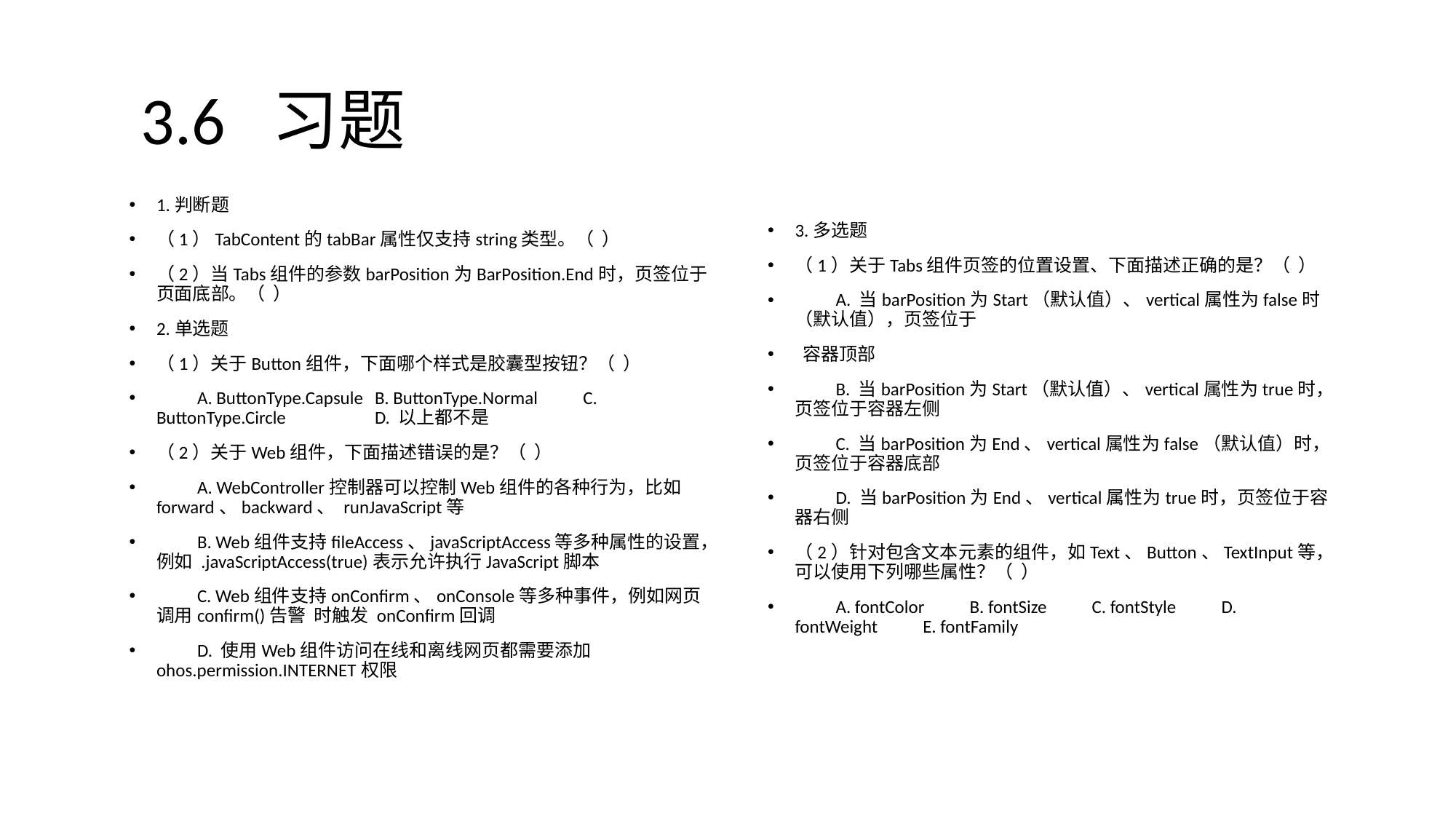

# 3.6  习题
1.判断题
（1）TabContent的tabBar属性仅支持string类型。（  ）
（2）当Tabs组件的参数barPosition为BarPosition.End时，页签位于页面底部。（  ）
2.单选题
（1）关于Button组件，下面哪个样式是胶囊型按钮？（  ）
　　A. ButtonType.Capsule	B. ButtonType.Normal　　C. ButtonType.Circle	D. 以上都不是
（2）关于Web组件，下面描述错误的是？（  ）
　　A. WebController控制器可以控制Web组件的各种行为，比如forward、backward、 runJavaScript等
　　B. Web组件支持fileAccess、javaScriptAccess等多种属性的设置，例如 .javaScriptAccess(true)表示允许执行JavaScript脚本
　　C. Web组件支持onConfirm、onConsole等多种事件，例如网页调用confirm()告警  时触发 onConfirm回调
　　D. 使用Web组件访问在线和离线网页都需要添加ohos.permission.INTERNET权限
3.多选题
（1）关于Tabs组件页签的位置设置、下面描述正确的是？（  ）
　　A. 当barPosition为Start（默认值）、vertical属性为false时（默认值），页签位于
 容器顶部
　　B. 当barPosition为Start（默认值）、vertical属性为true时，页签位于容器左侧
　　C. 当barPosition为End、vertical属性为false（默认值）时，页签位于容器底部
　　D. 当barPosition为End、vertical属性为true时，页签位于容器右侧
（2）针对包含文本元素的组件，如Text、Button、TextInput等，可以使用下列哪些属性？（  ）
　　A. fontColor　　B. fontSize　　C. fontStyle　　D. fontWeight　　E. fontFamily